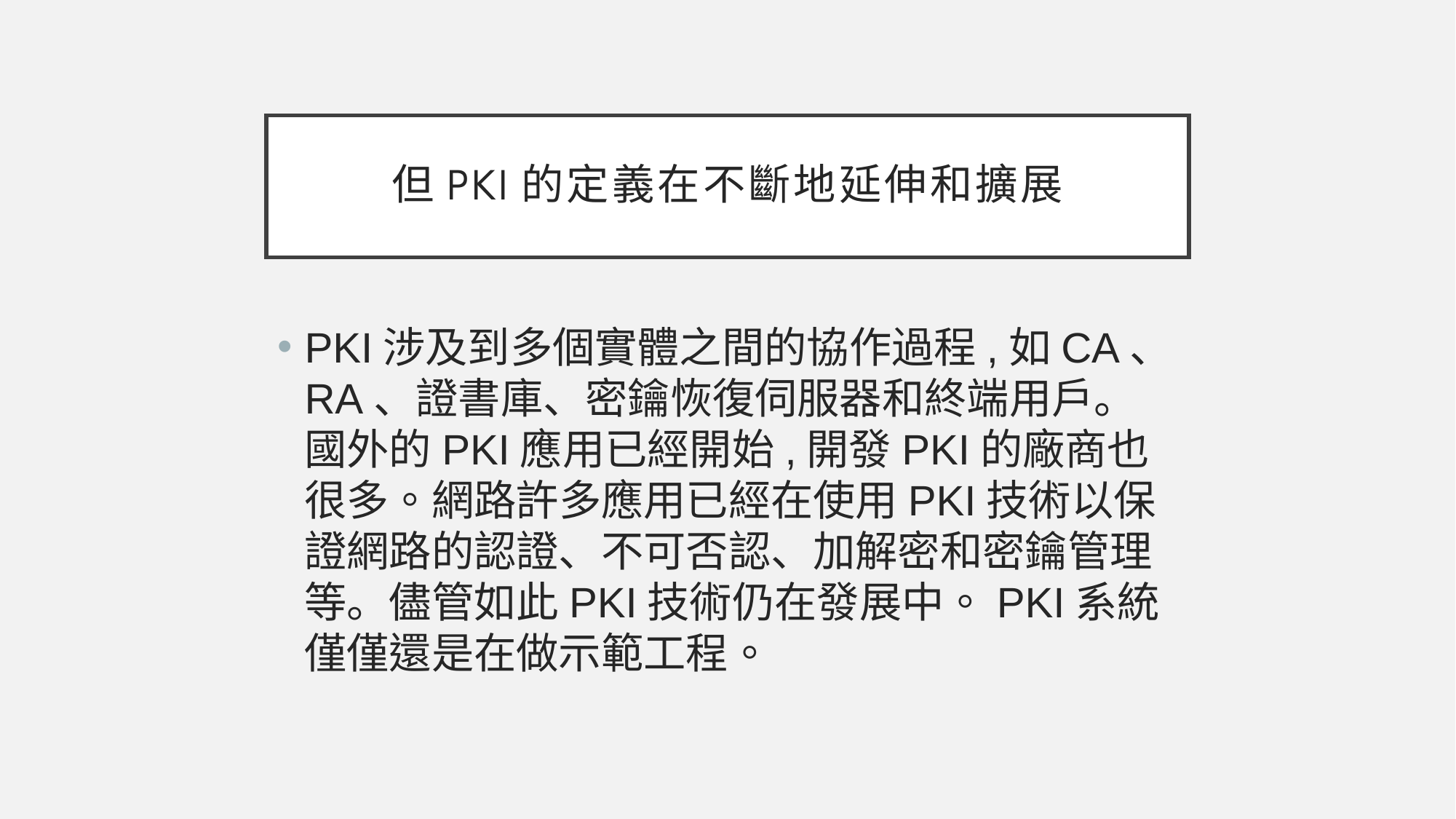

# 但PKI的定義在不斷地延伸和擴展
PKI涉及到多個實體之間的協作過程,如CA、RA、證書庫、密鑰恢復伺服器和終端用戶。國外的PKI應用已經開始,開發PKI的廠商也很多。網路許多應用已經在使用PKI技術以保證網路的認證、不可否認、加解密和密鑰管理等。儘管如此PKI技術仍在發展中。PKI系統僅僅還是在做示範工程。